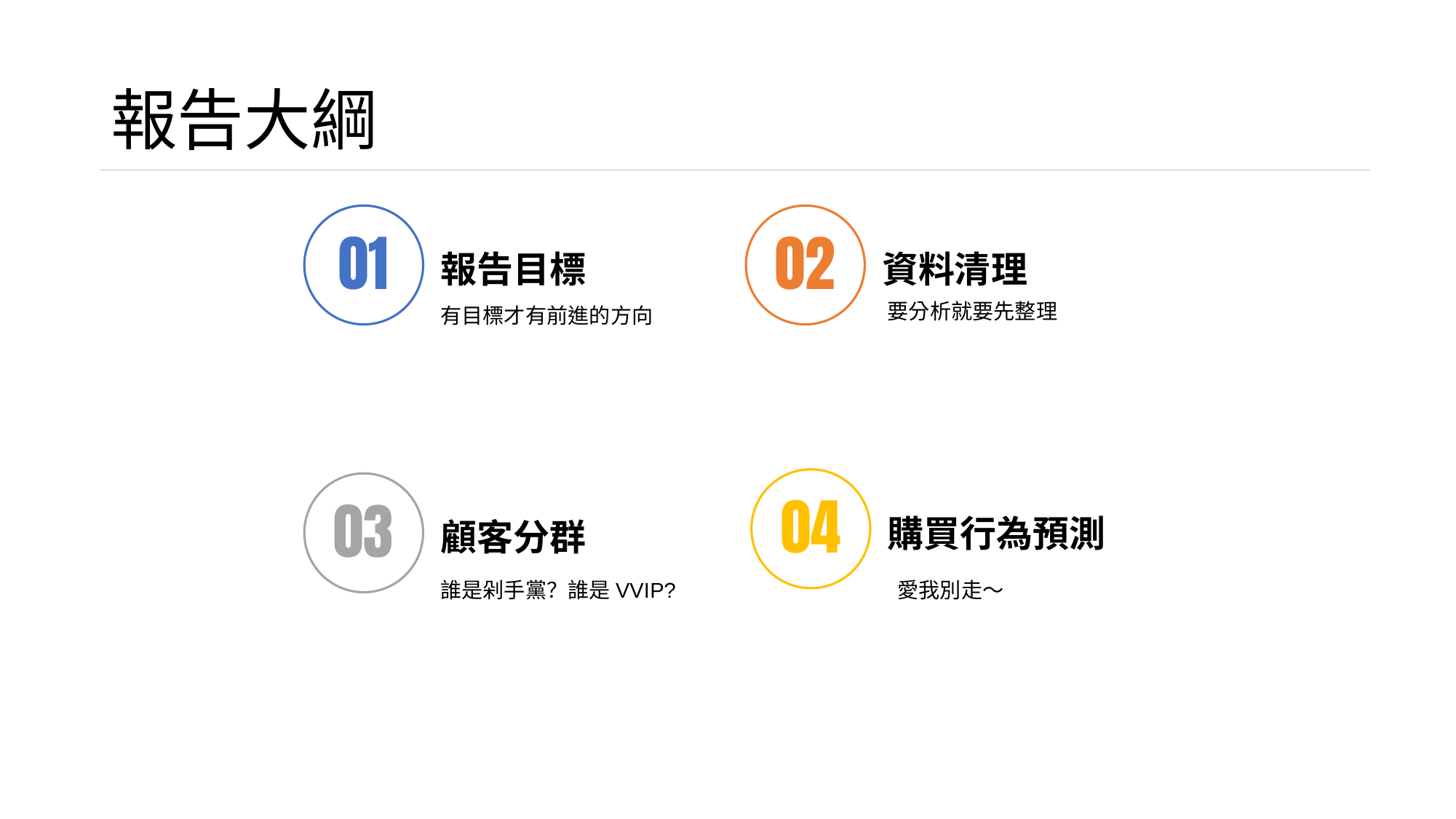

報告大綱
01
02
資料清理
報告目標
有目標才有前進的方向
要分析就要先整理
04
購買行為預測

03
顧客分群
誰是剁手黨？誰是VVIP?
愛我別走～